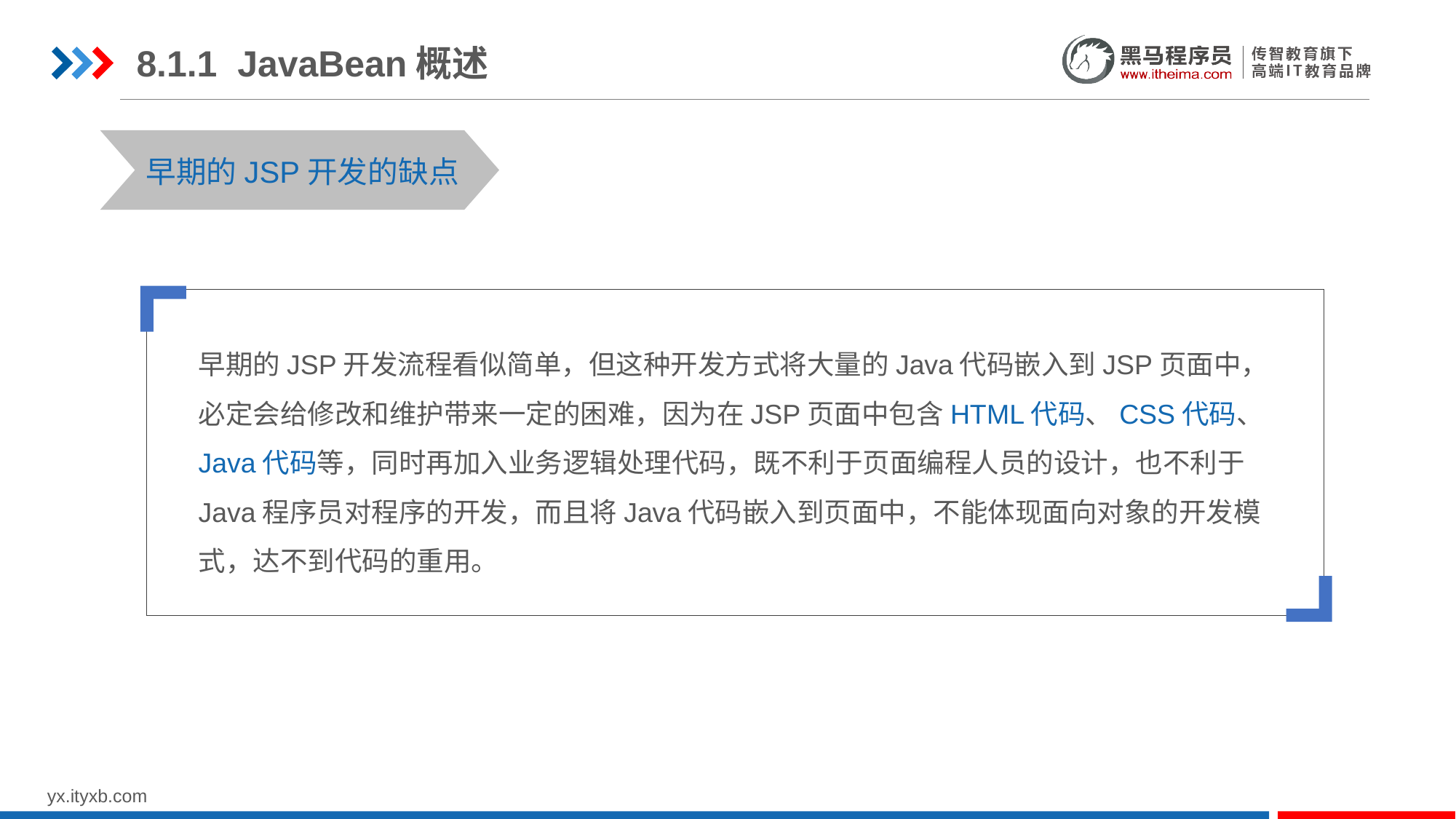

8.1.1  JavaBean概述

早期的JSP开发的缺点

早期的JSP开发流程看似简单，但这种开发方式将大量的Java代码嵌入到JSP页面中，必定会给修改和维护带来一定的困难，因为在JSP页面中包含HTML代码、CSS代码、Java代码等，同时再加入业务逻辑处理代码，既不利于页面编程人员的设计，也不利于Java程序员对程序的开发，而且将Java代码嵌入到页面中，不能体现面向对象的开发模式，达不到代码的重用。